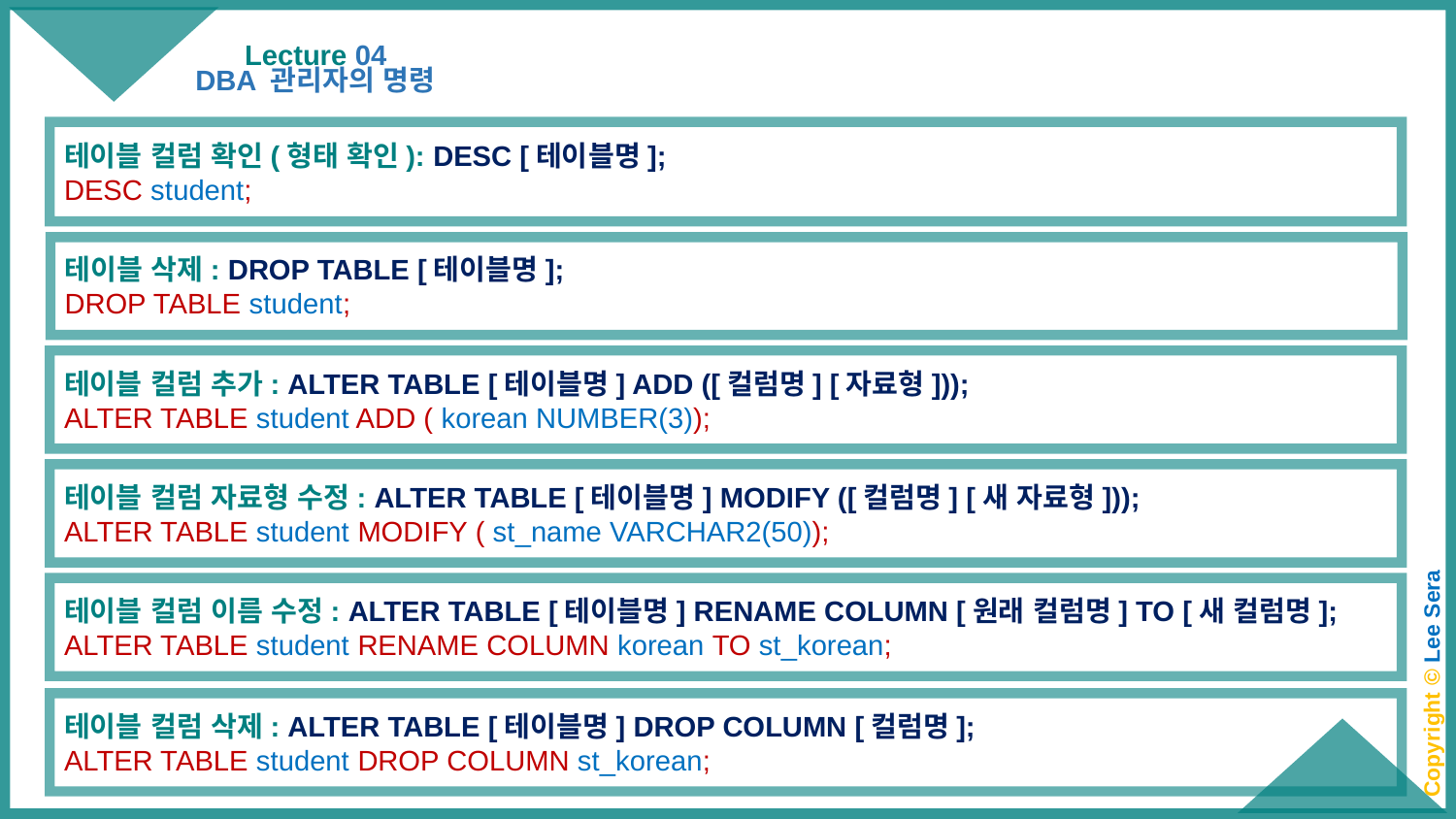

# Lecture 04
DBA 관리자의 명령
테이블 컬럼 확인(형태 확인): DESC [테이블명];
DESC student;
테이블 삭제: DROP TABLE [테이블명];
DROP TABLE student;
테이블 컬럼 추가: ALTER TABLE [테이블명] ADD ([컬럼명] [자료형]));
ALTER TABLE student ADD ( korean NUMBER(3));
테이블 컬럼 자료형 수정: ALTER TABLE [테이블명] MODIFY ([컬럼명] [새 자료형]));
ALTER TABLE student MODIFY ( st_name VARCHAR2(50));
테이블 컬럼 이름 수정: ALTER TABLE [테이블명] RENAME COLUMN [원래 컬럼명] TO [새 컬럼명];
ALTER TABLE student RENAME COLUMN korean TO st_korean;
Copyright © Lee Sera
테이블 컬럼 삭제: ALTER TABLE [테이블명] DROP COLUMN [컬럼명];
ALTER TABLE student DROP COLUMN st_korean;